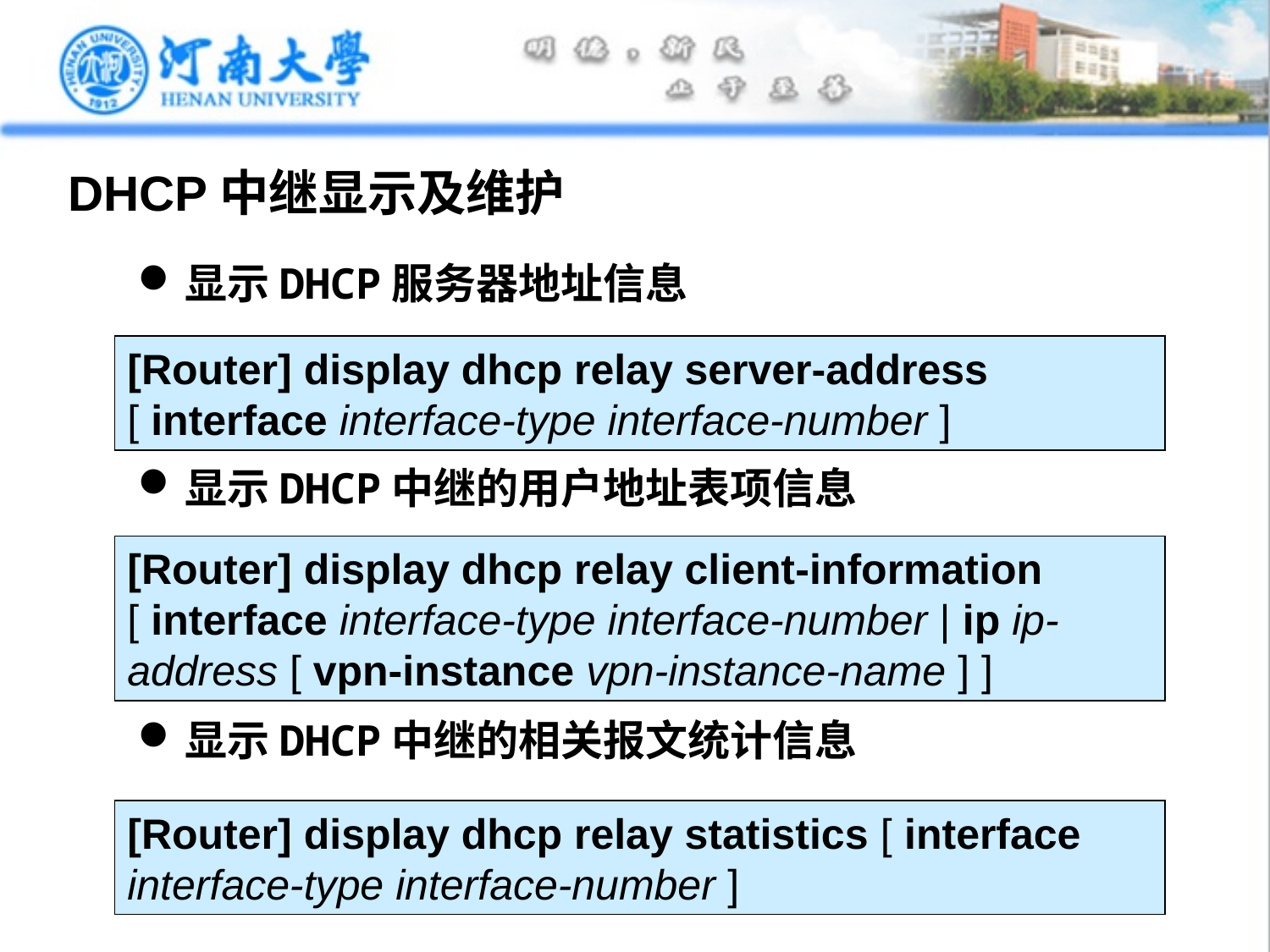

# DHCP中继显示及维护
显示DHCP服务器地址信息

显示DHCP中继的用户地址表项信息

显示DHCP中继的相关报文统计信息

[Router] display dhcp relay server-address [ interface interface-type interface-number ]
[Router] display dhcp relay client-information [ interface interface-type interface-number | ip ip-address [ vpn-instance vpn-instance-name ] ]
[Router] display dhcp relay statistics [ interface interface-type interface-number ]